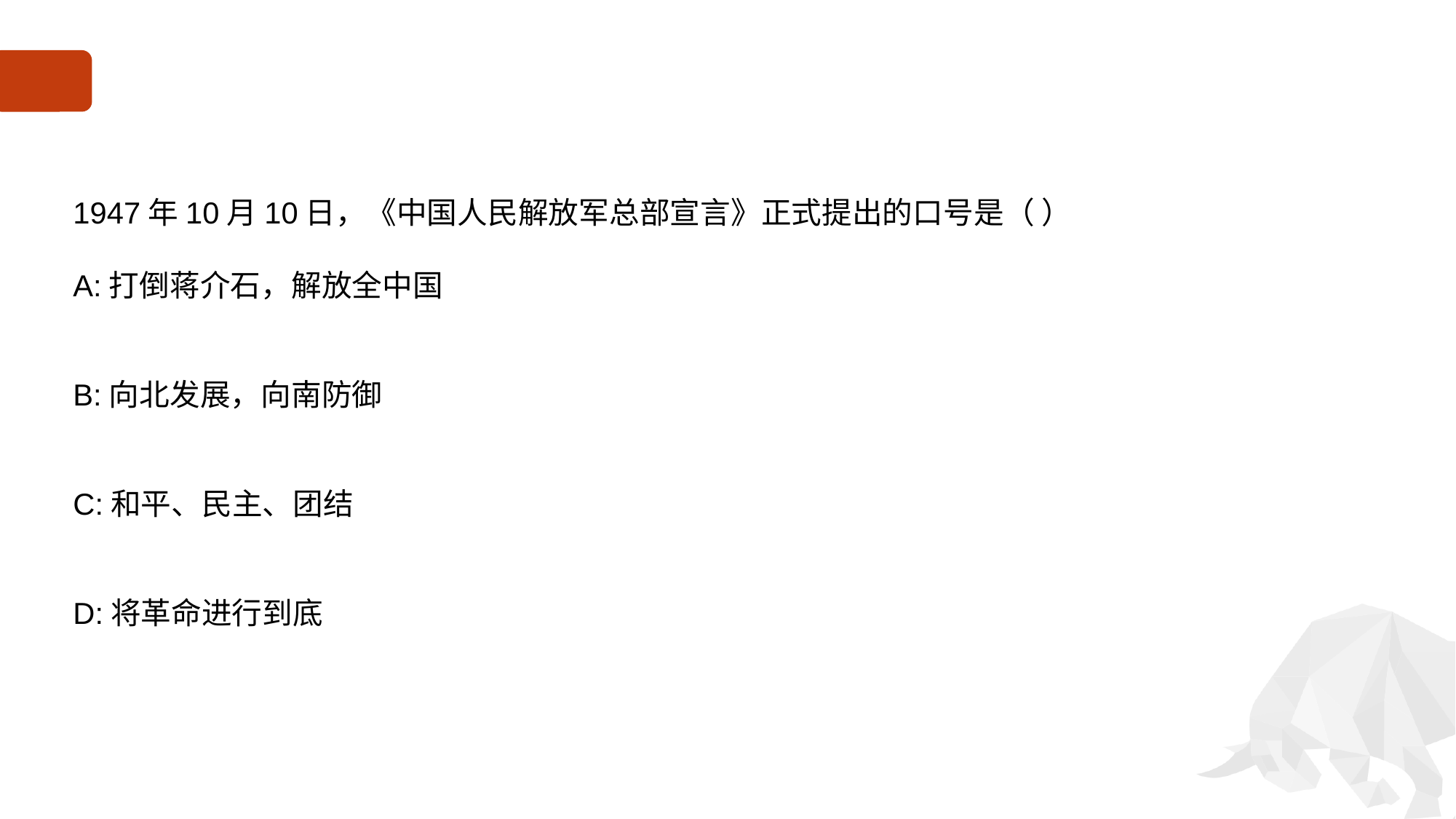

#
1947年10月10日，《中国人民解放军总部宣言》正式提出的口号是（ ）

A:打倒蒋介石，解放全中国

B:向北发展，向南防御

C:和平、民主、团结

D:将革命进行到底